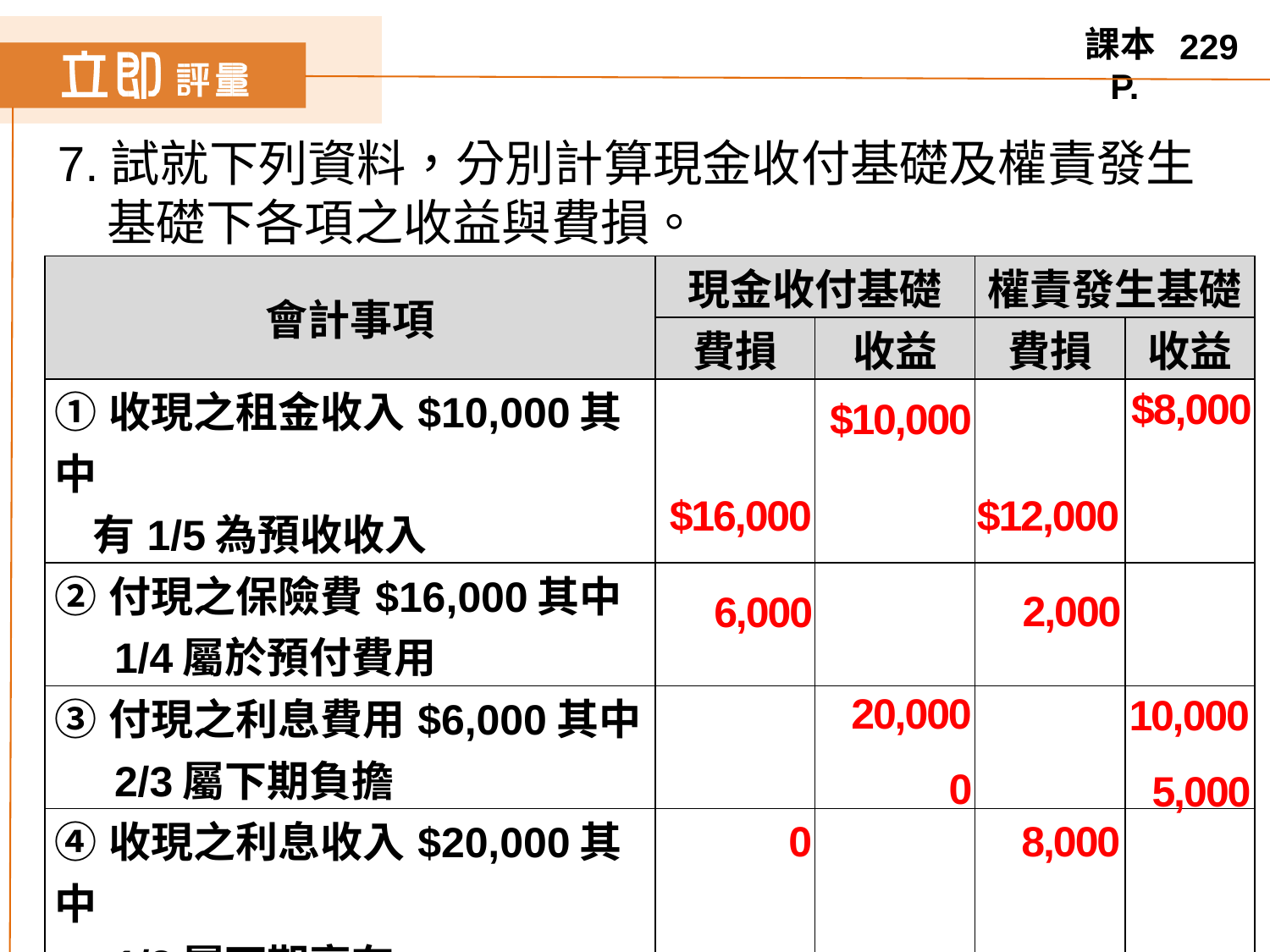

229
7.試就下列資料，分別計算現金收付基礎及權責發生基礎下各項之收益與費損。
| 會計事項 | 現金收付基礎 |  | 權責發生基礎 |  |
| --- | --- | --- | --- | --- |
|  | 費損 | 收益 | 費損 | 收益 |
| ①收現之租金收入$10,000其中 有1/5為預收收入 |  |  |  |  |
| ②付現之保險費$16,000其中 1/4屬於預付費用 |  |  |  |  |
| ③付現之利息費用$6,000其中 2/3屬下期負擔 |  |  |  |  |
| ④收現之利息收入$20,000其中 1/2屬下期享有 |  |  |  |  |
| ⑤應收佣金有$5,000 |  |  |  |  |
| ⑥應付薪資有$8,000 |  |  |  |  |
 $8,000
$12,000
2,000
10,000
5,000
8,000
$10,000
$16,000
6,000
20,000
0
0